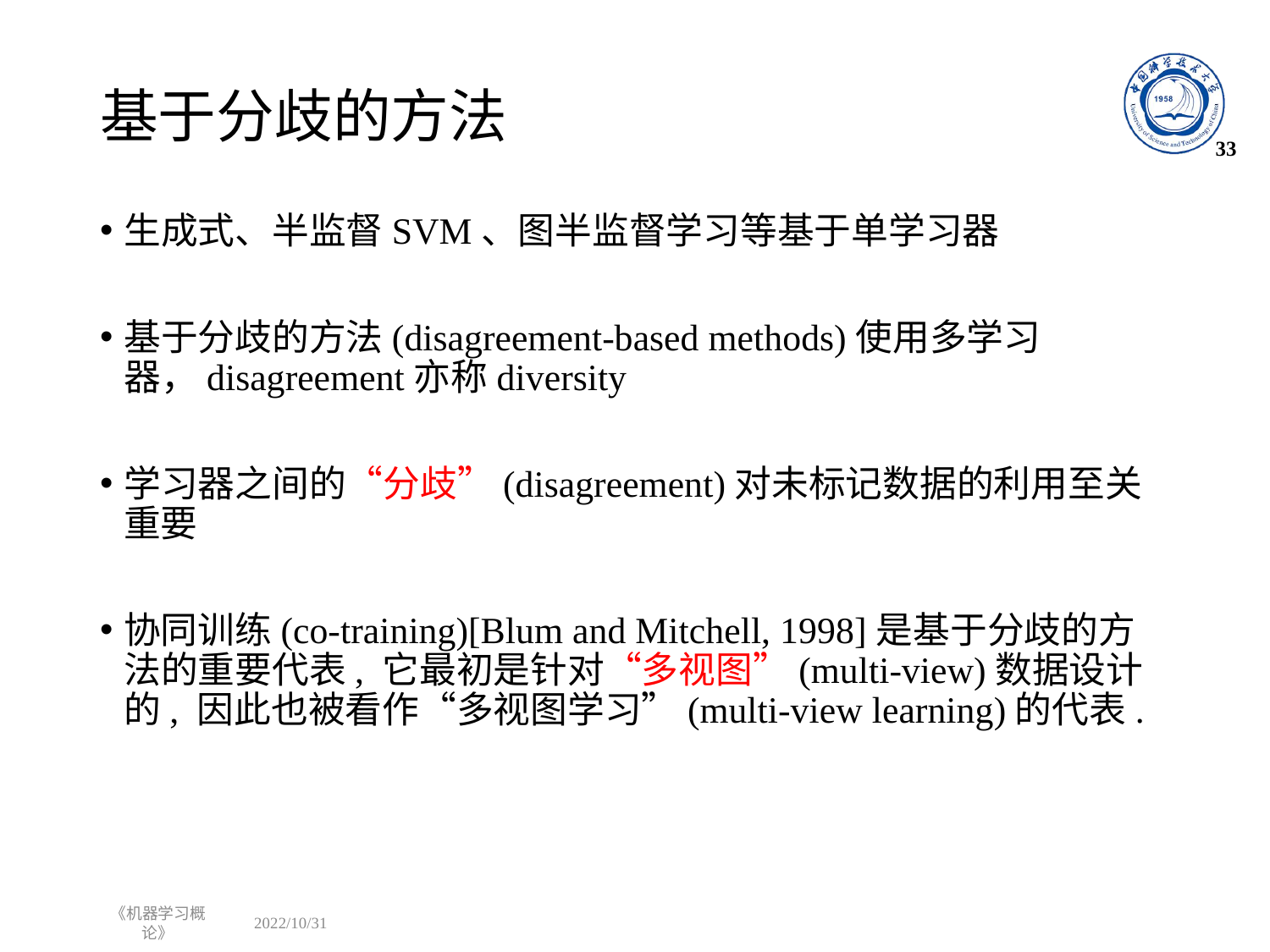

# 基于分歧的方法
33
生成式、半监督SVM、图半监督学习等基于单学习器

基于分歧的方法(disagreement-based methods)使用多学习器，disagreement亦称diversity

学习器之间的“分歧”(disagreement)对未标记数据的利用至关重要

协同训练(co-training)[Blum and Mitchell, 1998]是基于分歧的方法的重要代表, 它最初是针对“多视图”(multi-view)数据设计的, 因此也被看作“多视图学习”(multi-view learning)的代表.

《机器学习概论》
2022/10/31